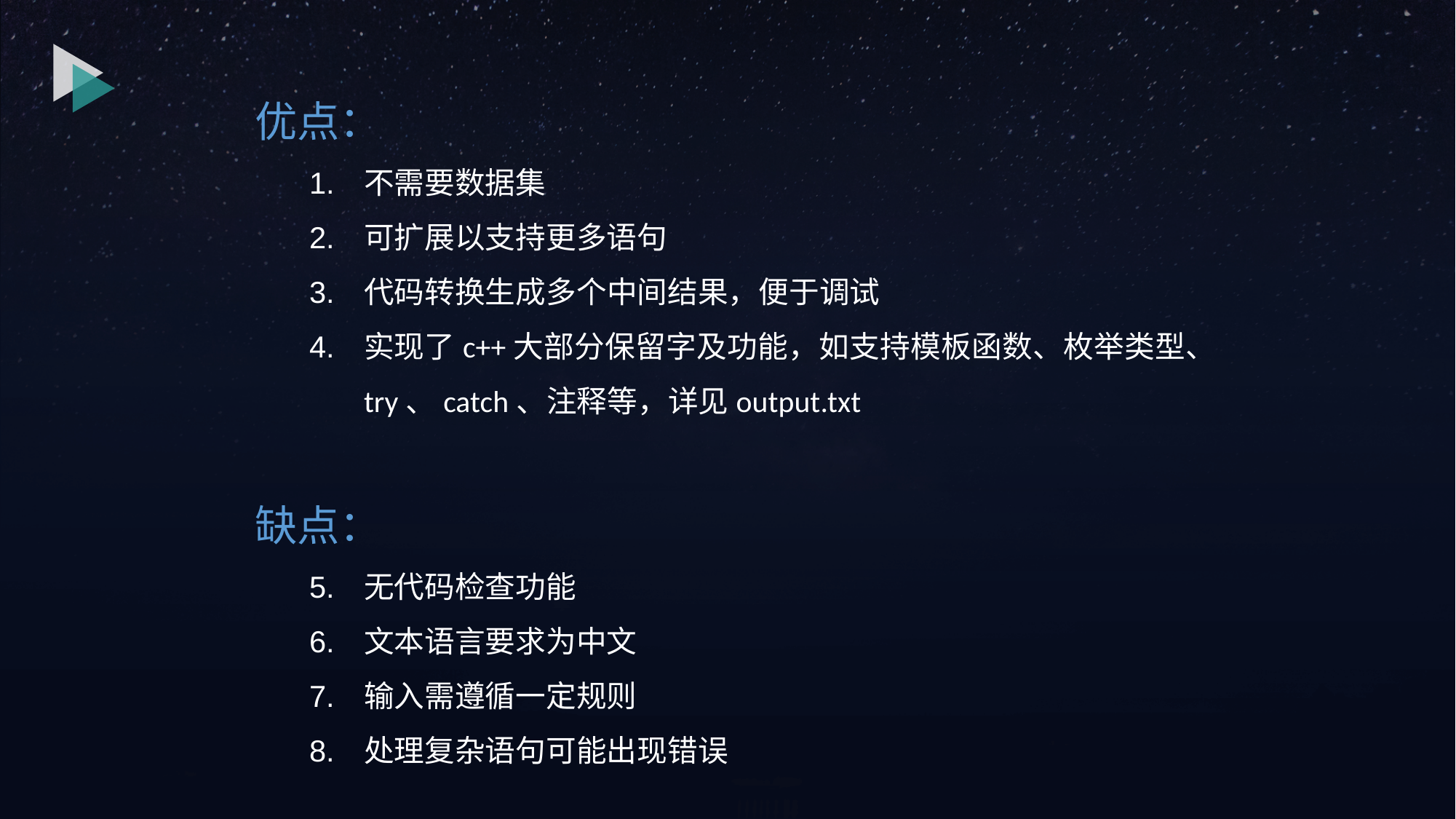

优点：
不需要数据集
可扩展以支持更多语句
代码转换生成多个中间结果，便于调试
实现了c++大部分保留字及功能，如支持模板函数、枚举类型、try、catch、注释等，详见output.txt

缺点：
无代码检查功能
文本语言要求为中文
输入需遵循一定规则
处理复杂语句可能出现错误